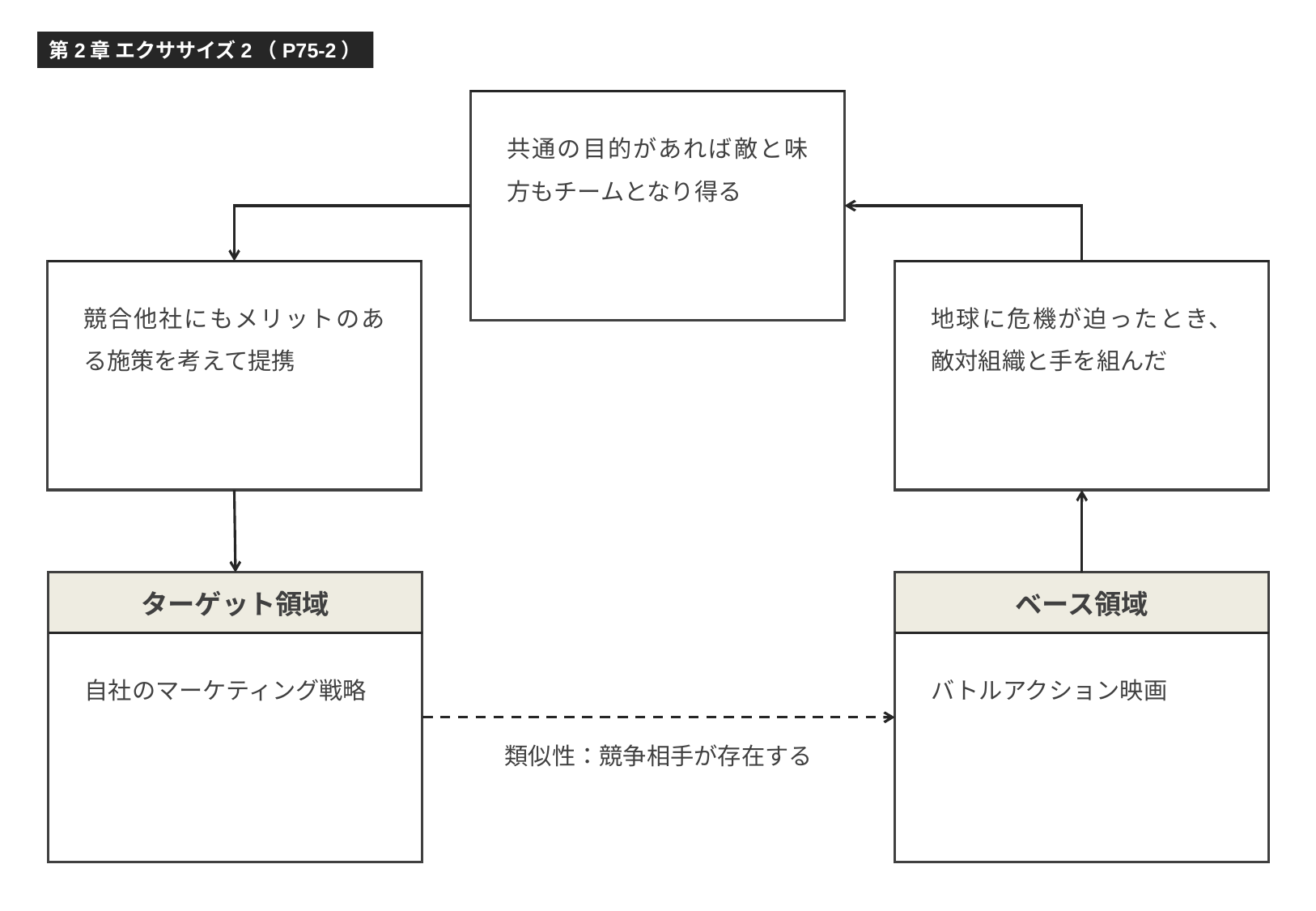

第2章 エクササイズ2（P75-2）

共通の目的があれば敵と味方もチームとなり得る

競合他社にもメリットのある施策を考えて提携

地球に危機が迫ったとき、敵対組織と手を組んだ

ターゲット領域
自社のマーケティング戦略

ベース領域
バトルアクション映画
類似性：競争相手が存在する